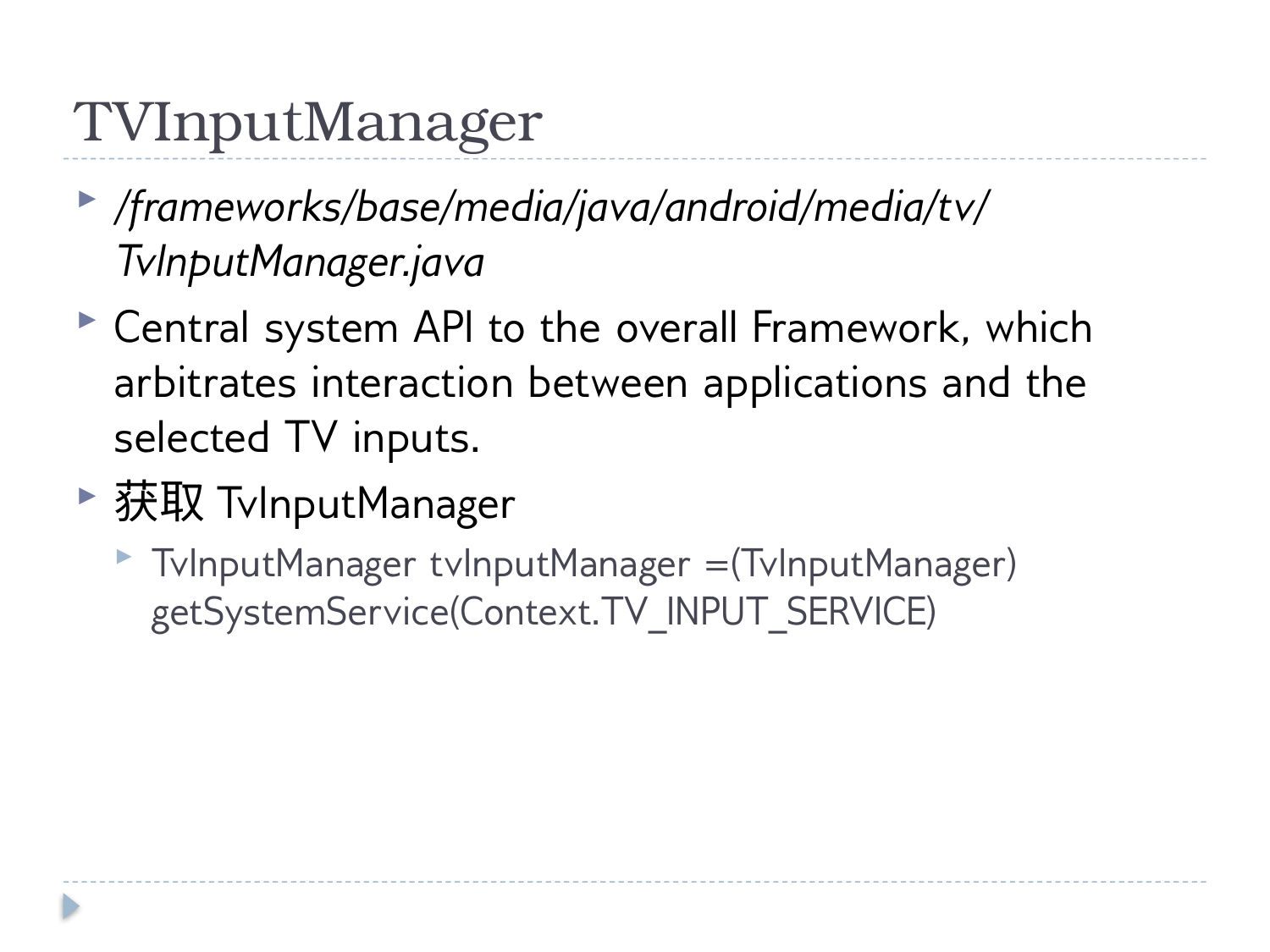

# TVInputManager
/frameworks/base/media/java/android/media/tv/TvInputManager.java
Central system API to the overall Framework, which arbitrates interaction between applications and the selected TV inputs.
获取TvInputManager
TvInputManager tvInputManager =(TvInputManager) getSystemService(Context.TV_INPUT_SERVICE)